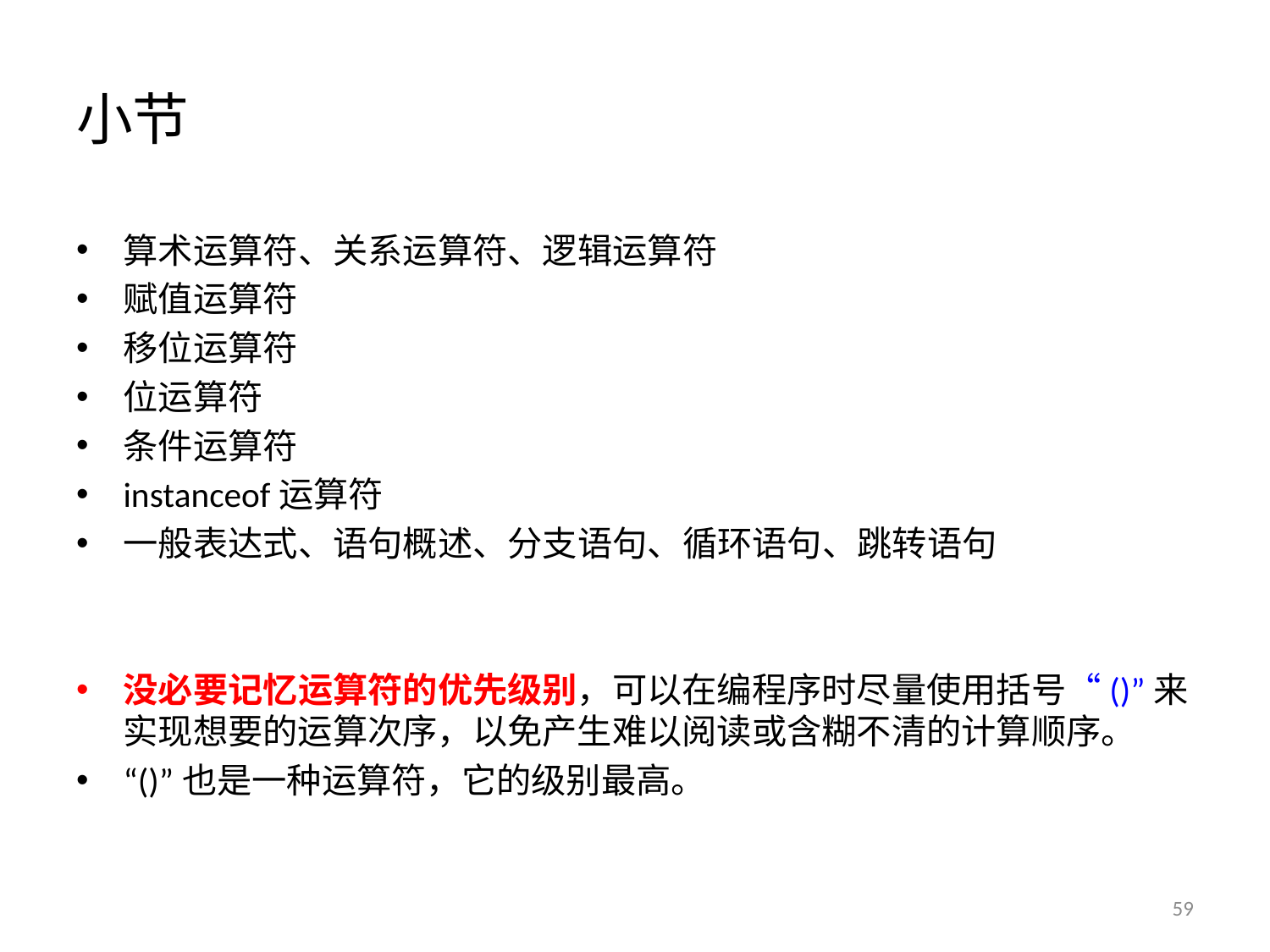

# 小节
算术运算符、关系运算符、逻辑运算符
赋值运算符
移位运算符
位运算符
条件运算符
instanceof运算符
一般表达式、语句概述、分支语句、循环语句、跳转语句

没必要记忆运算符的优先级别，可以在编程序时尽量使用括号“()”来实现想要的运算次序，以免产生难以阅读或含糊不清的计算顺序。
“()”也是一种运算符，它的级别最高。
59